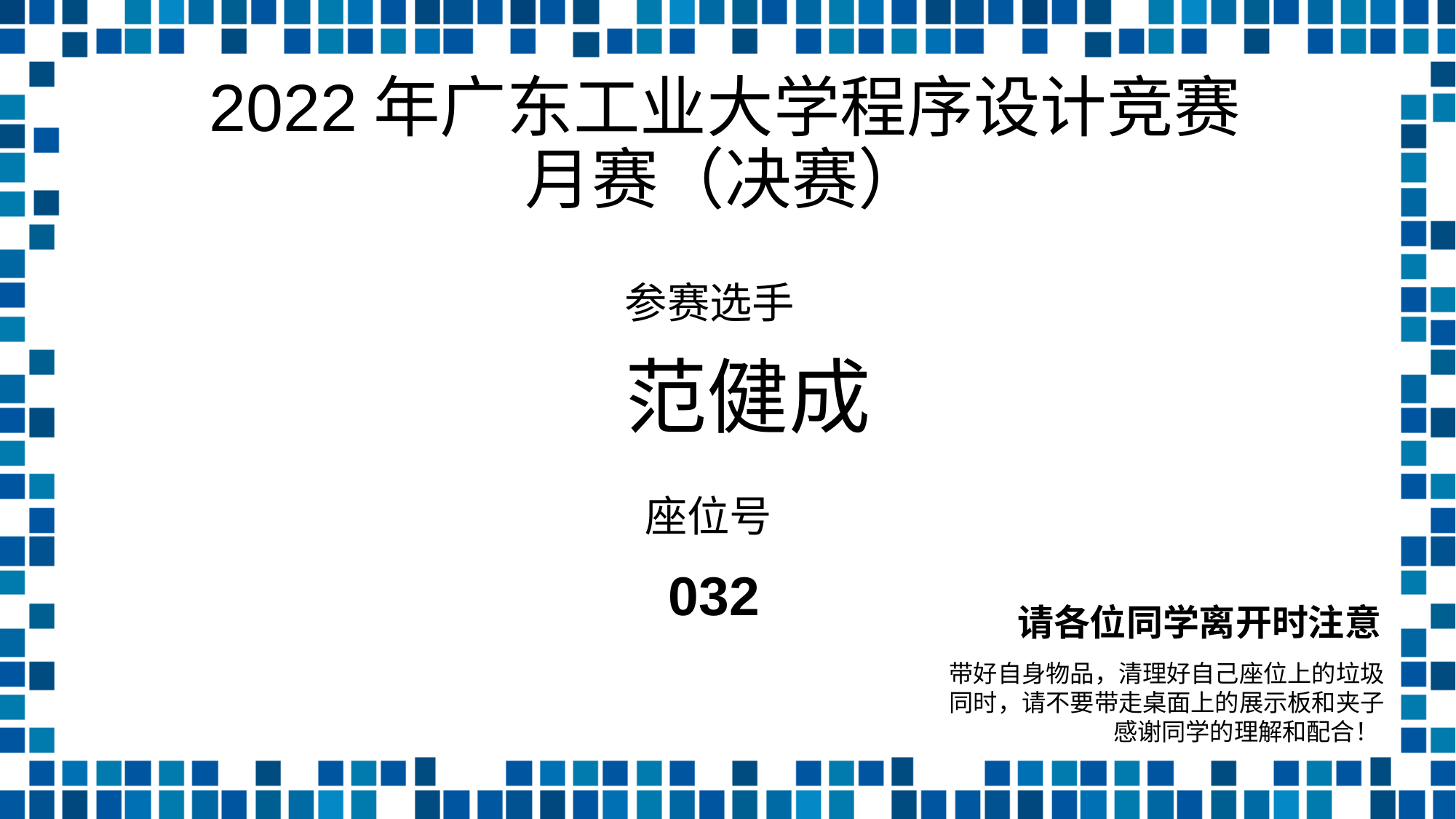

# 2022年广东工业大学程序设计竞赛月赛（决赛）
参赛选手
范健成
座位号
032
请各位同学离开时注意
带好自身物品，清理好自己座位上的垃圾
同时，请不要带走桌面上的展示板和夹子
                             感谢同学的理解和配合！